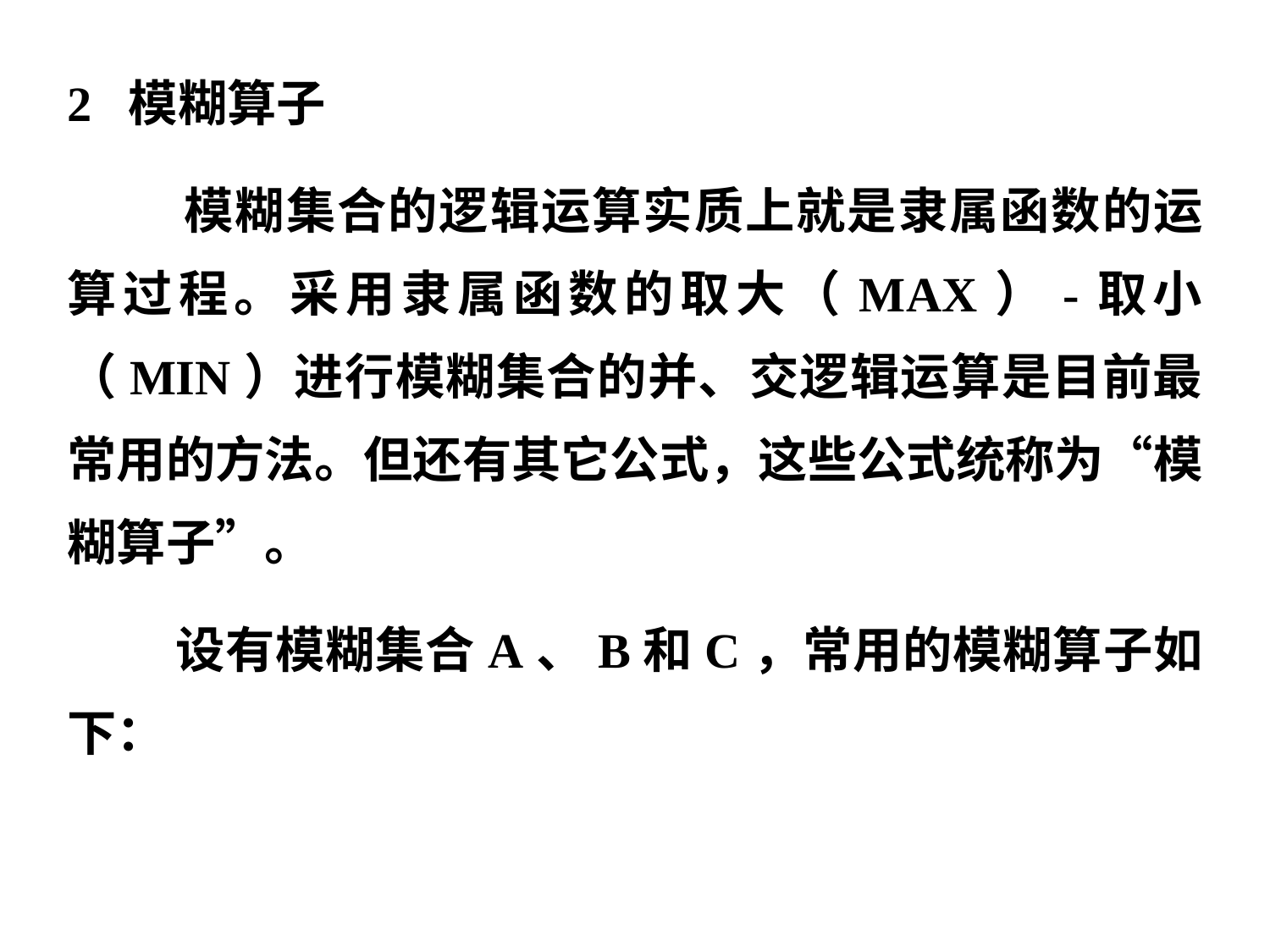

2  模糊算子
        模糊集合的逻辑运算实质上就是隶属函数的运算过程。采用隶属函数的取大（MAX）-取小（MIN）进行模糊集合的并、交逻辑运算是目前最常用的方法。但还有其它公式，这些公式统称为“模糊算子”。
        设有模糊集合A、B和C，常用的模糊算子如下：